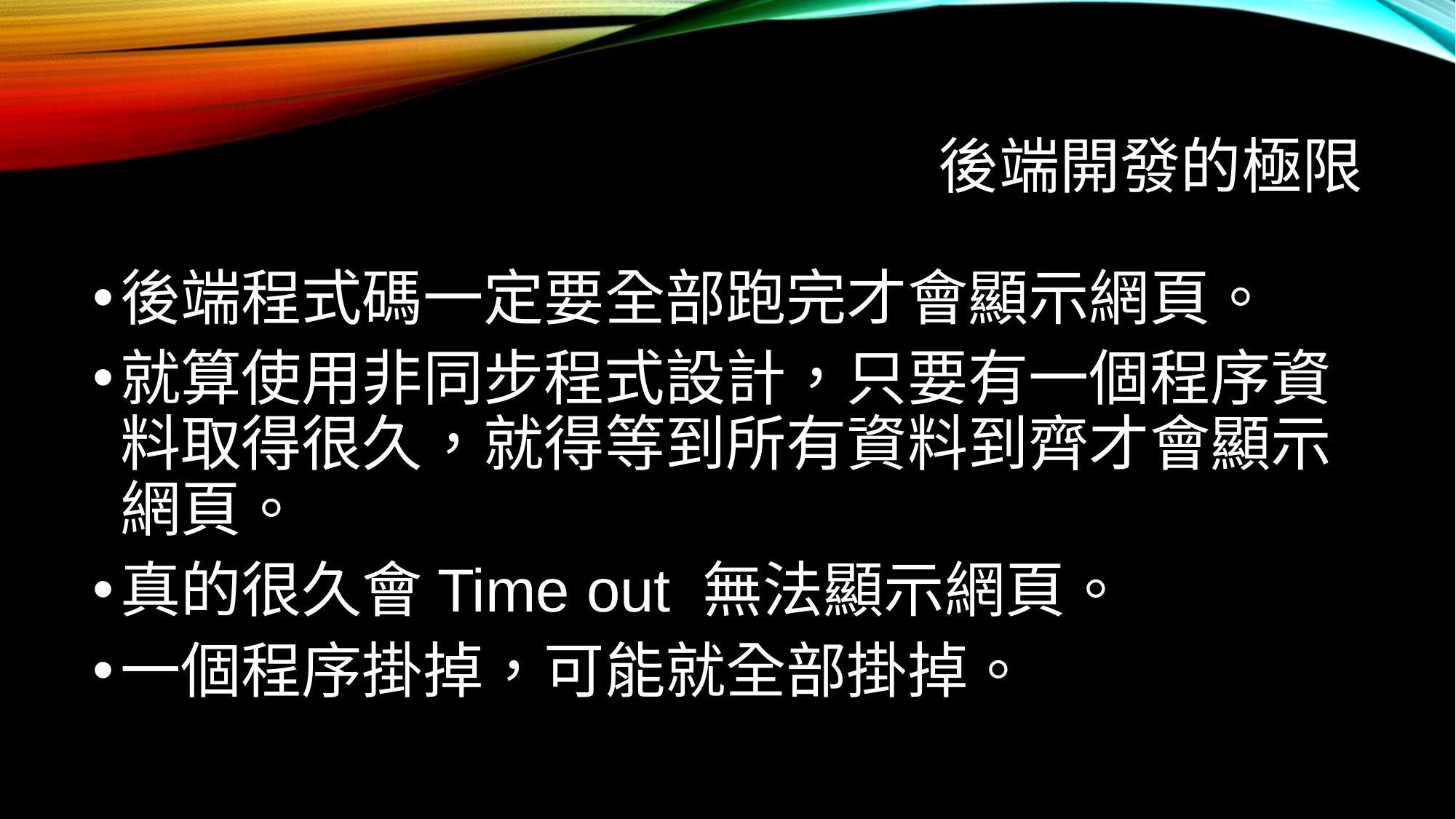

# 後端開發的極限
後端程式碼一定要全部跑完才會顯示網頁。
就算使用非同步程式設計，只要有一個程序資料取得很久，就得等到所有資料到齊才會顯示網頁。
真的很久會Time out 無法顯示網頁。
一個程序掛掉，可能就全部掛掉。